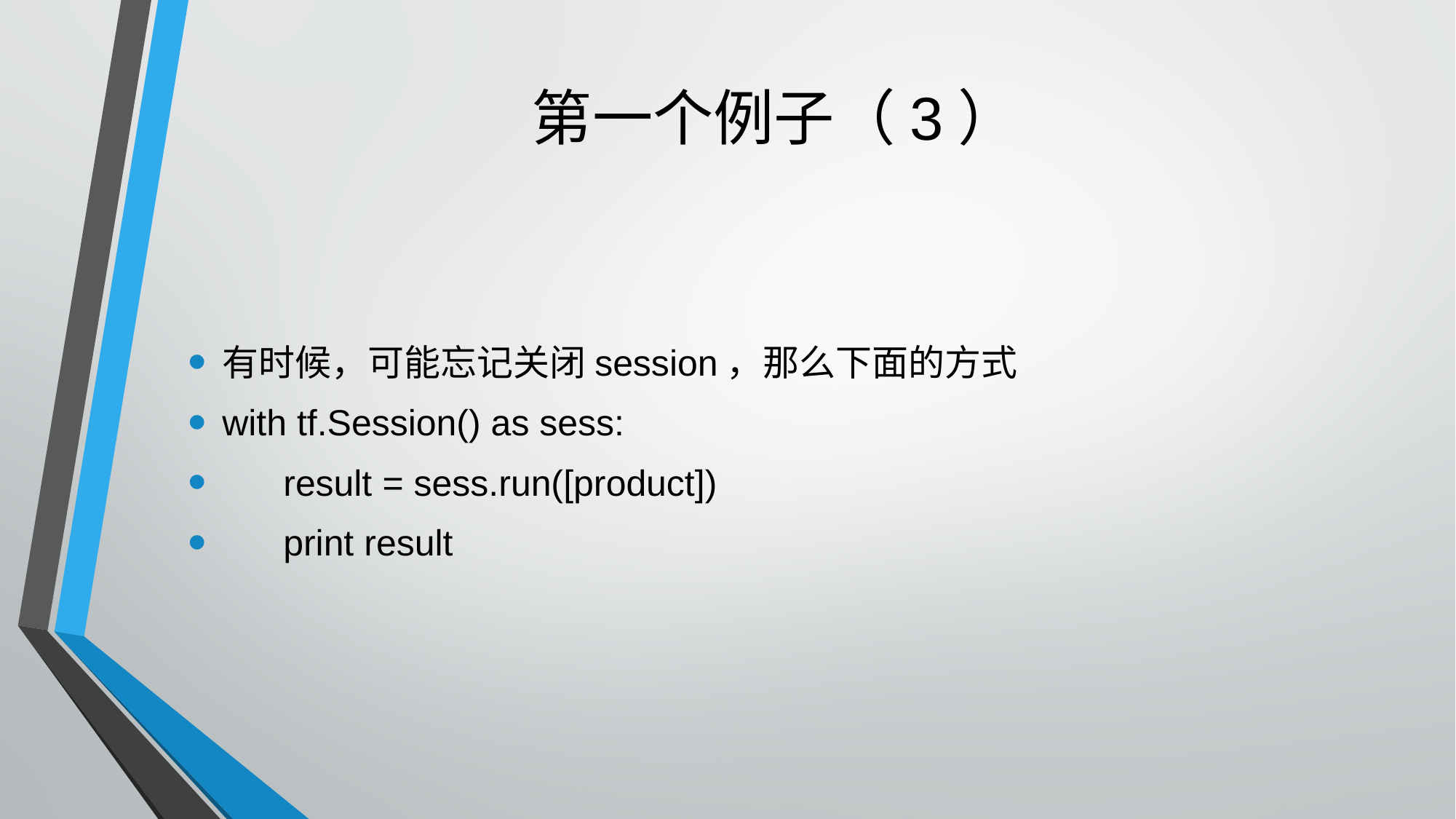

# 第一个例子（3）
有时候，可能忘记关闭session，那么下面的方式
with tf.Session() as sess:
      result = sess.run([product])
      print result